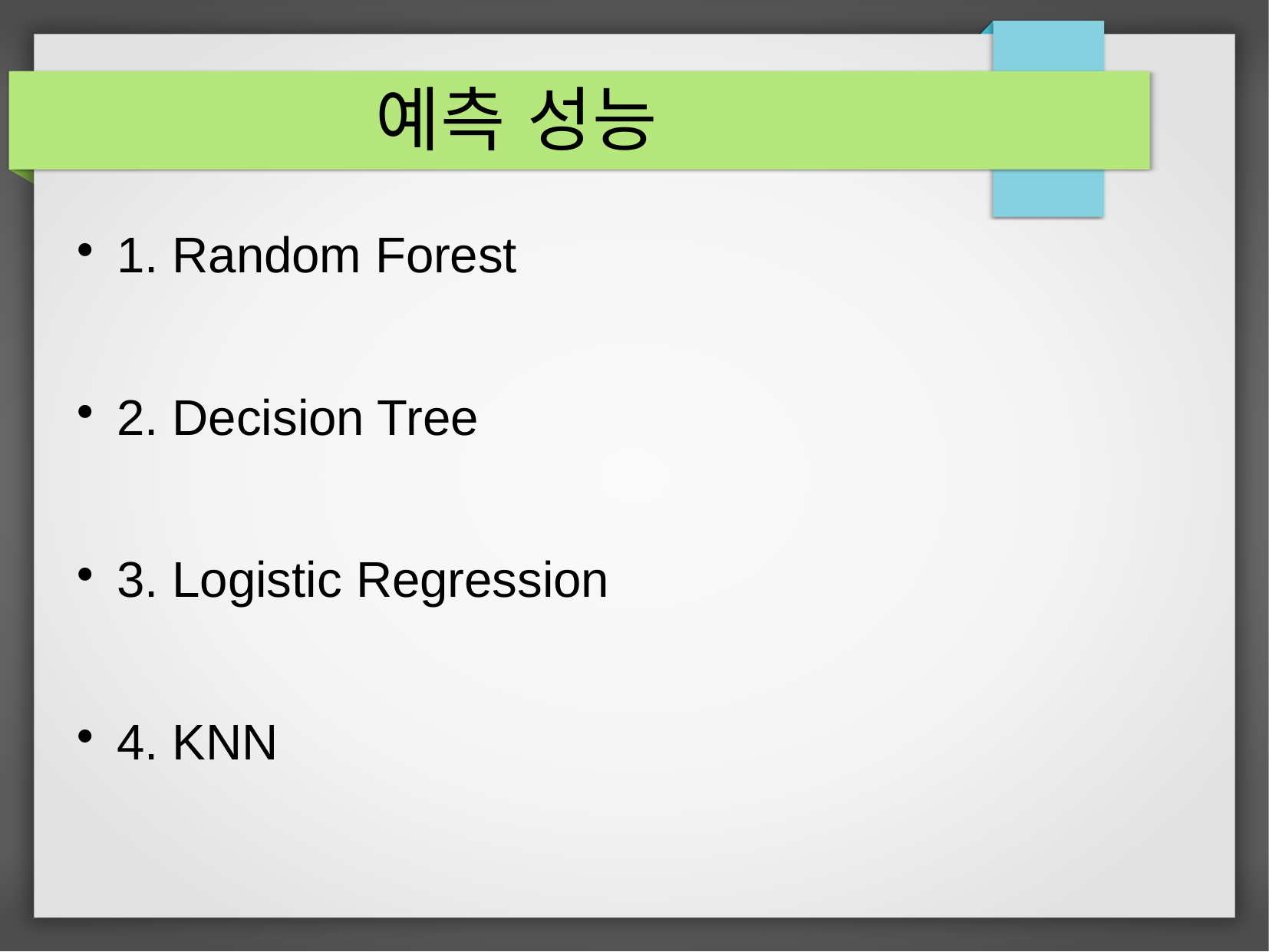

예측 성능
1. Random Forest
2. Decision Tree
3. Logistic Regression
4. KNN